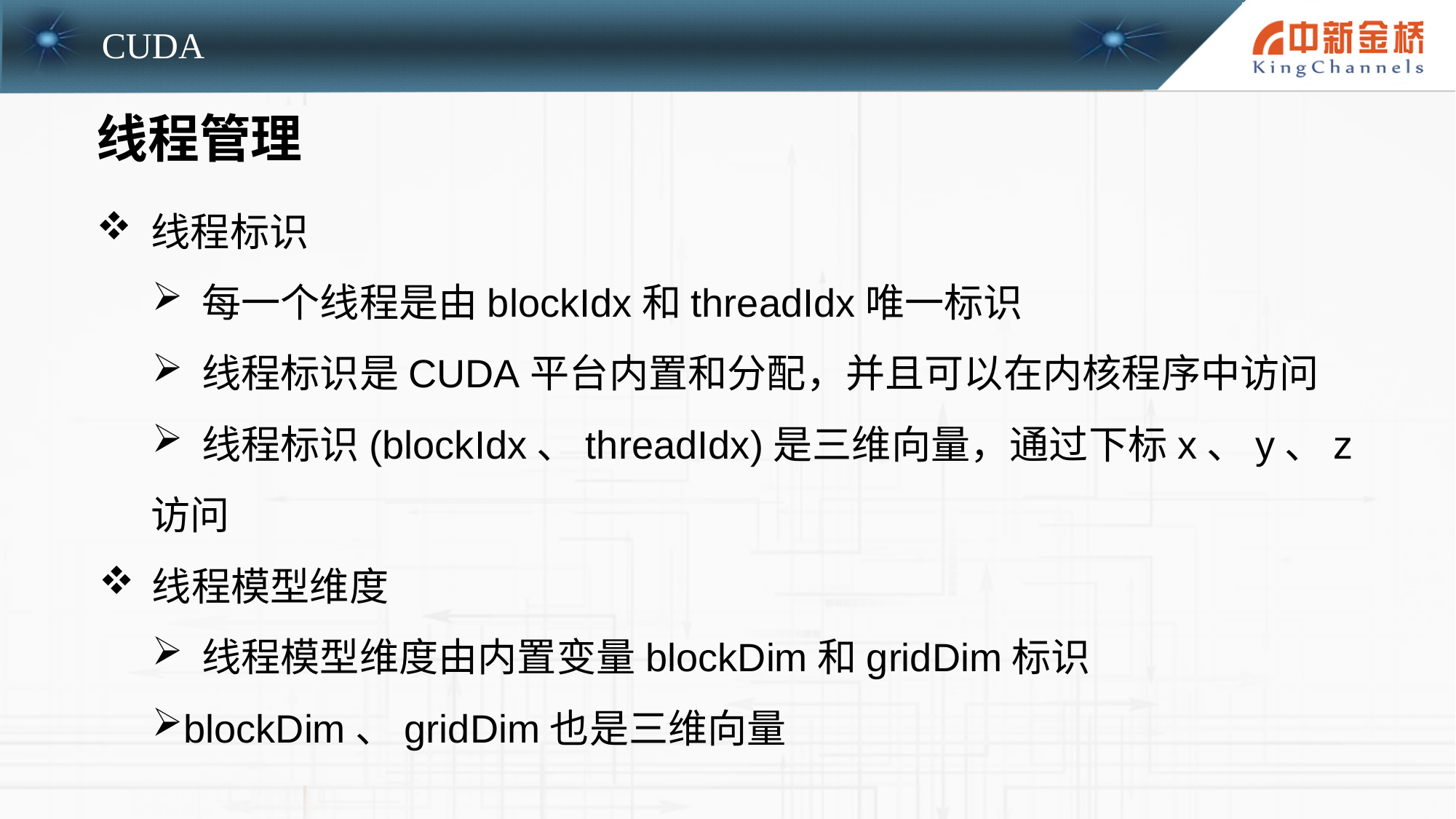

线程管理
线程标识
 每一个线程是由blockIdx和threadIdx唯一标识
 线程标识是CUDA平台内置和分配，并且可以在内核程序中访问
 线程标识(blockIdx、threadIdx)是三维向量，通过下标x、y、z访问
线程模型维度
 线程模型维度由内置变量blockDim和gridDim标识
blockDim、gridDim也是三维向量